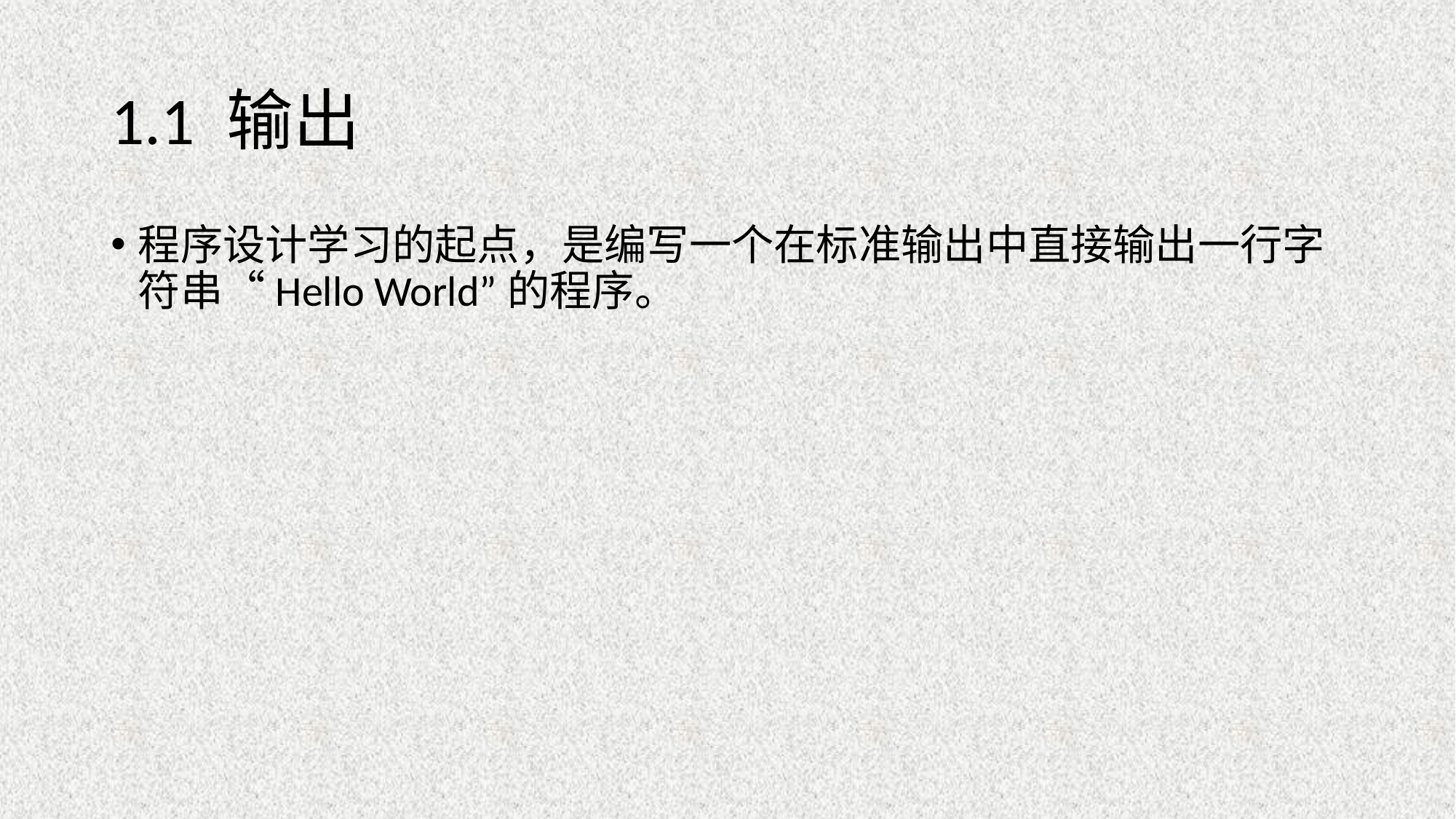

# 1.1 输出
程序设计学习的起点，是编写一个在标准输出中直接输出一行字符串“Hello World”的程序。